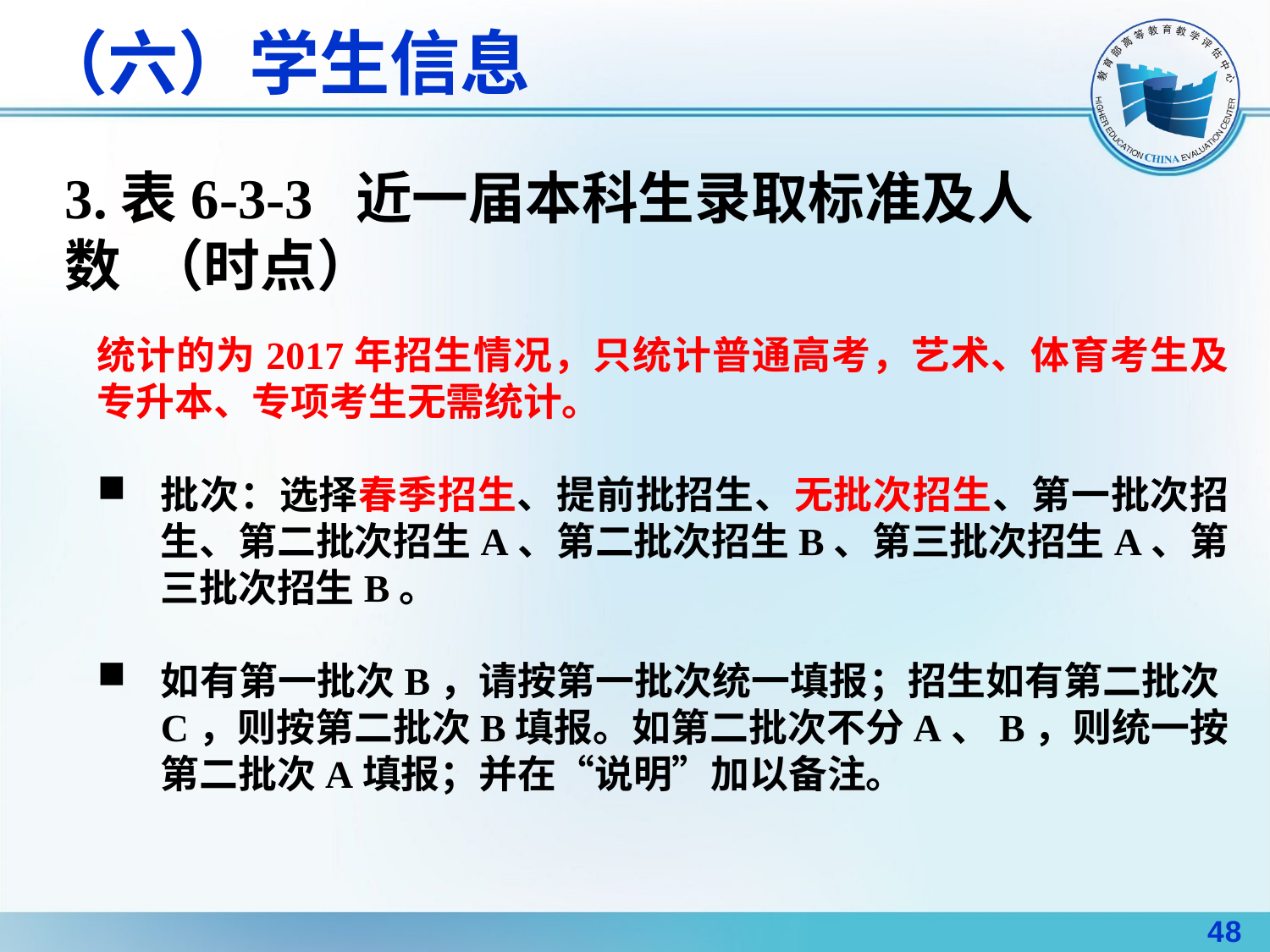

# （六）学生信息
3.表6-3-3  近一届本科生录取标准及人数  （时点）
统计的为2017年招生情况，只统计普通高考，艺术、体育考生及专升本、专项考生无需统计。

批次：选择春季招生、提前批招生、无批次招生、第一批次招生、第二批次招生A、第二批次招生B、第三批次招生A、第三批次招生B。

如有第一批次B，请按第一批次统一填报；招生如有第二批次C，则按第二批次B填报。如第二批次不分A、B，则统一按第二批次A填报；并在“说明”加以备注。